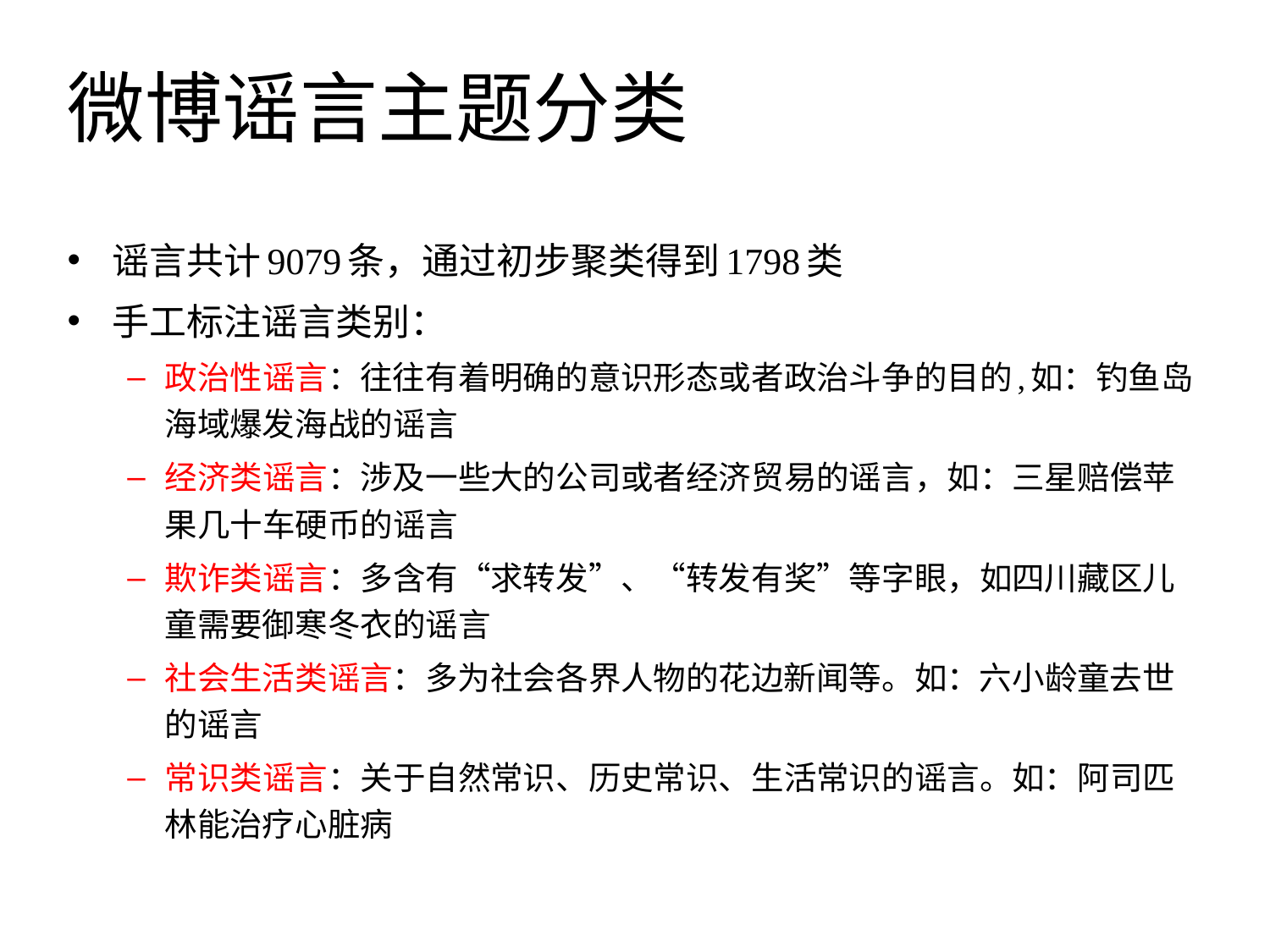

# 微博谣言主题分类
谣言共计9079条，通过初步聚类得到1798类
手工标注谣言类别：
政治性谣言：往往有着明确的意识形态或者政治斗争的目的,如：钓鱼岛海域爆发海战的谣言
经济类谣言：涉及一些大的公司或者经济贸易的谣言，如：三星赔偿苹果几十车硬币的谣言
欺诈类谣言：多含有“求转发”、“转发有奖”等字眼，如四川藏区儿童需要御寒冬衣的谣言
社会生活类谣言：多为社会各界人物的花边新闻等。如：六小龄童去世的谣言
常识类谣言：关于自然常识、历史常识、生活常识的谣言。如：阿司匹林能治疗心脏病